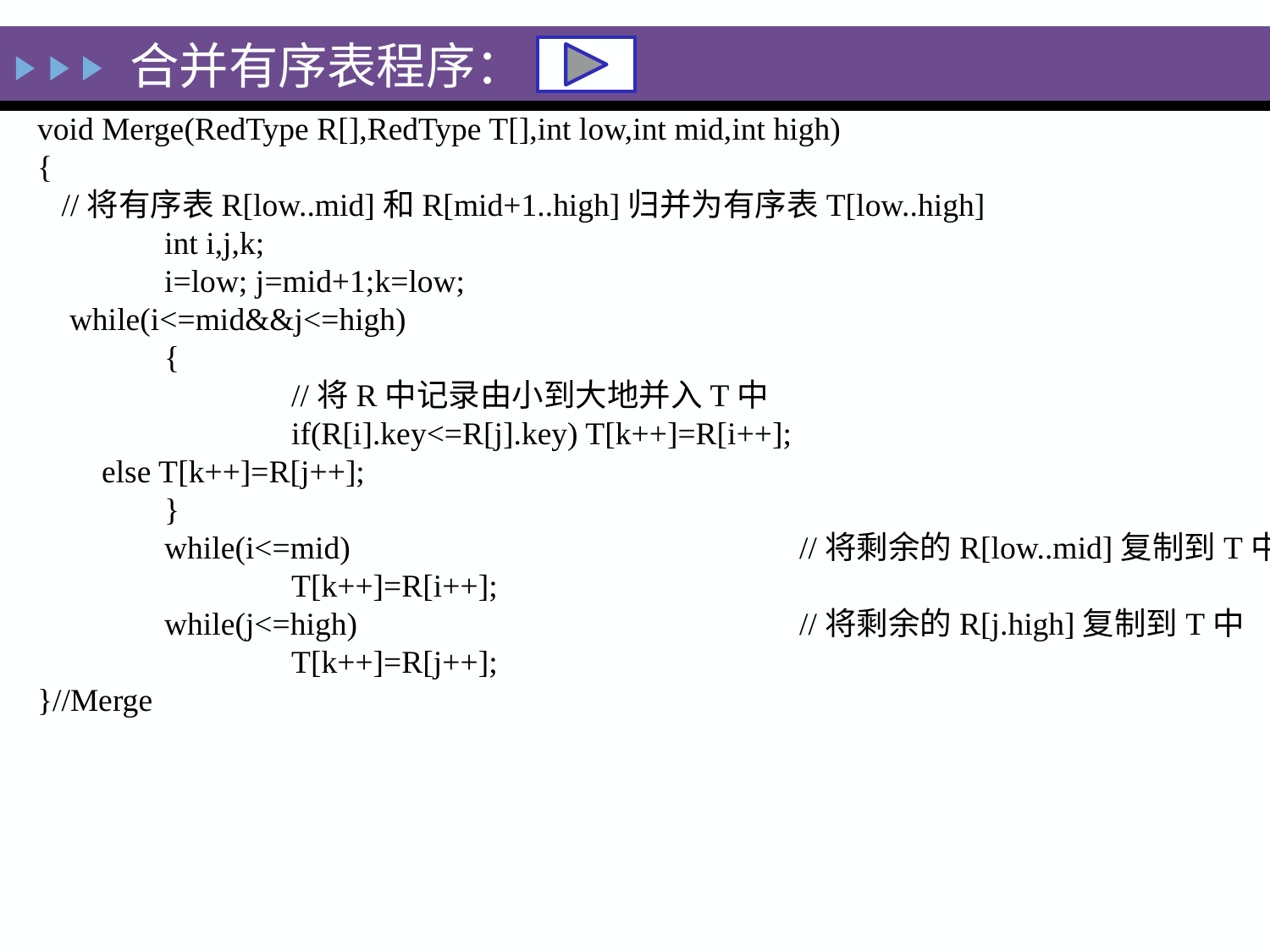

# 合并有序表程序：

void Merge(RedType R[],RedType T[],int low,int mid,int high)
{
   //将有序表R[low..mid]和R[mid+1..high]归并为有序表T[low..high]
	int i,j,k;
	i=low; j=mid+1;k=low;
    while(i<=mid&&j<=high)
	{
		//将R中记录由小到大地并入T中
		if(R[i].key<=R[j].key) T[k++]=R[i++];
        else T[k++]=R[j++];
	}
	while(i<=mid)                            		//将剩余的R[low..mid]复制到T中
		T[k++]=R[i++];
	while(j<=high)                           		//将剩余的R[j.high]复制到T中
		T[k++]=R[j++];
}//Merge